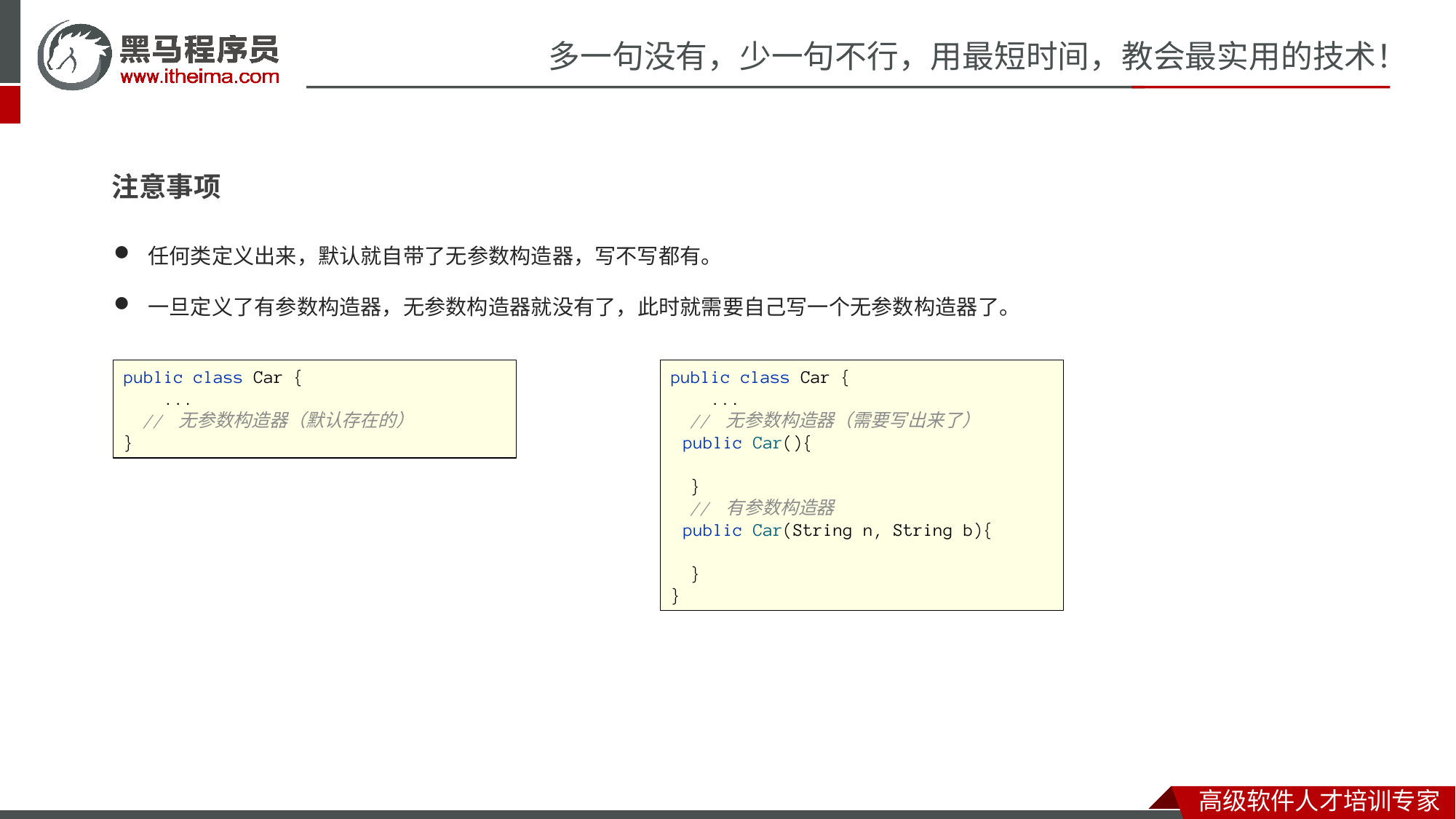

注意事项
任何类定义出来，默认就自带了无参数构造器，写不写都有。
一旦定义了有参数构造器，无参数构造器就没有了，此时就需要自己写一个无参数构造器了。
public class Car {
    ...
  // 无参数构造器（默认存在的）
}
public class Car {
    ...
  // 无参数构造器（需要写出来了）
  public Car(){
  }
  // 有参数构造器
  public Car(String n, String b){
  }
}